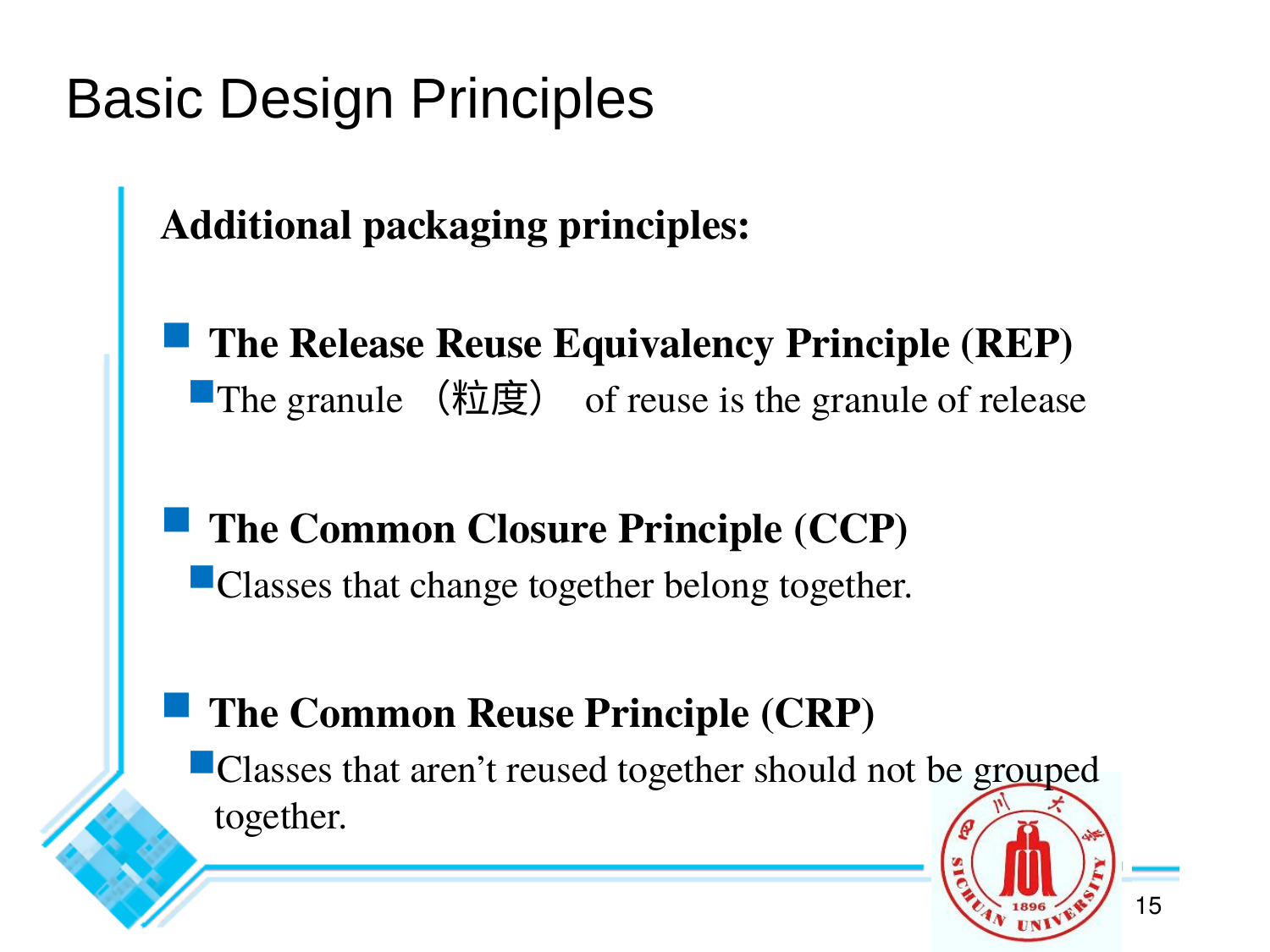

Basic Design Principles
Additional packaging principles:

The Release Reuse Equivalency Principle (REP)
The granule（粒度） of reuse is the granule of release

The Common Closure Principle (CCP)
Classes that change together belong together.

The Common Reuse Principle (CRP)
Classes that aren’t reused together should not be grouped together.
15
15